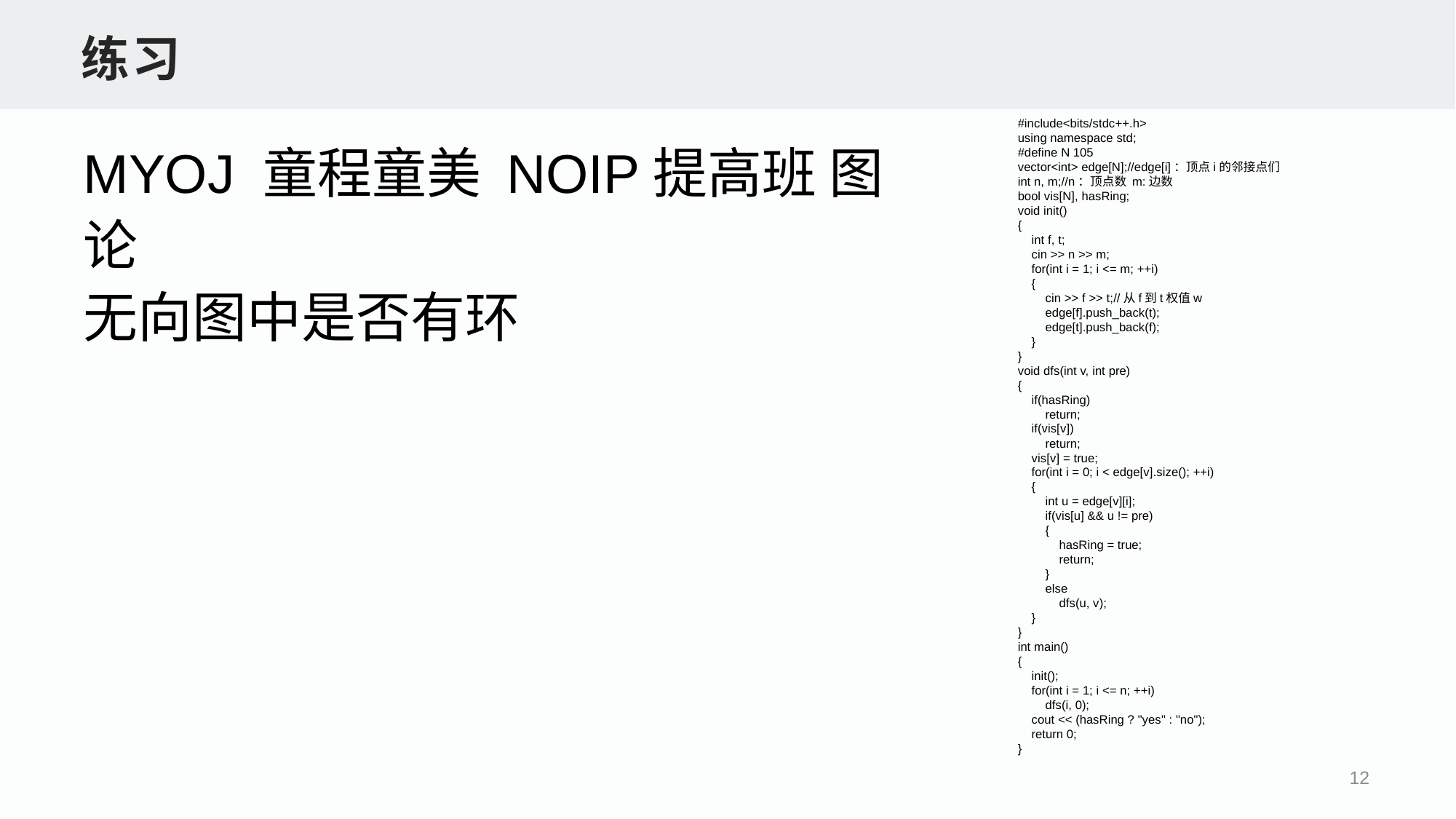

练习
#include<bits/stdc++.h>
using namespace std;
#define N 105
vector<int> edge[N];//edge[i]：顶点i的邻接点们
int n, m;//n：顶点数 m:边数
bool vis[N], hasRing;
void init()
{
    int f, t;
    cin >> n >> m;
    for(int i = 1; i <= m; ++i)
    {
        cin >> f >> t;//从f到t权值w
        edge[f].push_back(t);
        edge[t].push_back(f);
    }
}
void dfs(int v, int pre)
{
    if(hasRing)
        return;
    if(vis[v])
        return;
    vis[v] = true;
    for(int i = 0; i < edge[v].size(); ++i)
    {
        int u = edge[v][i];
        if(vis[u] && u != pre)
        {
            hasRing = true;
            return;
        }
        else
            dfs(u, v);
    }
}
int main()
{
    init();
    for(int i = 1; i <= n; ++i)
        dfs(i, 0);
    cout << (hasRing ? "yes" : "no");
    return 0;
}
MYOJ 童程童美 NOIP提高班 图论
无向图中是否有环
12